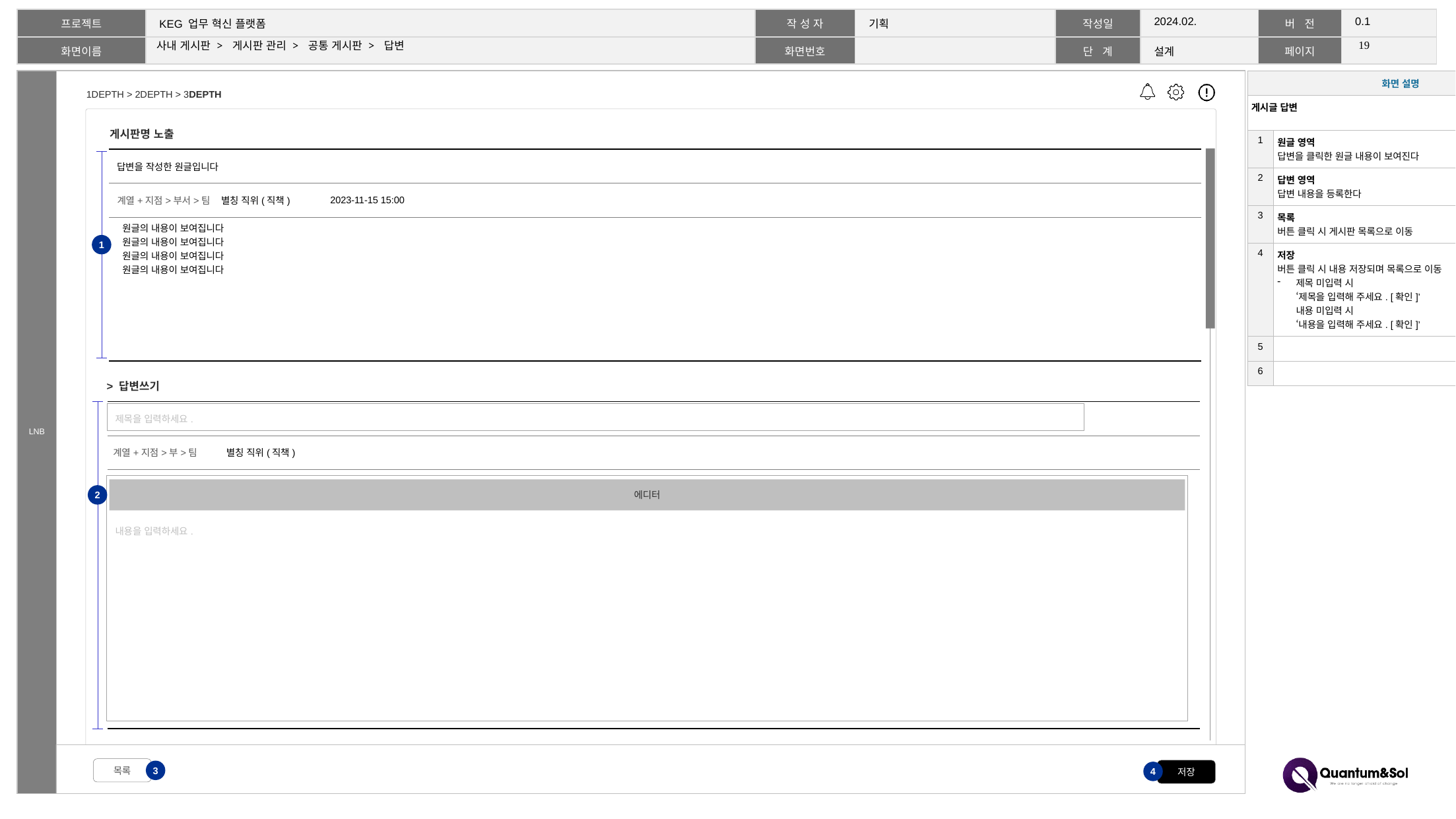

19

# 사내 게시판 > 게시판 관리 > 공통 게시판 > 답변
| 화면 설명 |  |
| --- | --- |
| 게시글 답변 |  |
| 1 | 원글 영역 답변을 클릭한 원글 내용이 보여진다 |
| 2 | 답변 영역 답변 내용을 등록한다 |
| 3 | 목록 버튼 클릭 시 게시판 목록으로 이동 |
| 4 | 저장 버튼 클릭 시 내용 저장되며 목록으로 이동 제목 미입력 시 ‘제목을 입력해 주세요. [확인]’ 내용 미입력 시 ‘내용을 입력해 주세요. [확인]’ |
| 5 |  |
| 6 |  |
1DEPTH > 2DEPTH > 3DEPTH
게시판명 노출

| 답변을 작성한 원글입니다 |  |  |  |  |
| --- | --- | --- | --- | --- |
| 계열+지점>부서>팀 | 별칭 직위(직책) | 2023-11-15 15:00 |  |  |
| 원글의 내용이 보여집니다 원글의 내용이 보여집니다 원글의 내용이 보여집니다 원글의 내용이 보여집니다 |  |  |  |  |
1
> 답변쓰기
| 제목을 입력하세요. |  |  |
| --- | --- | --- |
| 계열+지점>부>팀 | 별칭 직위(직책) |  |
| 내용을 입력하세요. |  |  |

에디터
2

목록
저장
3
4